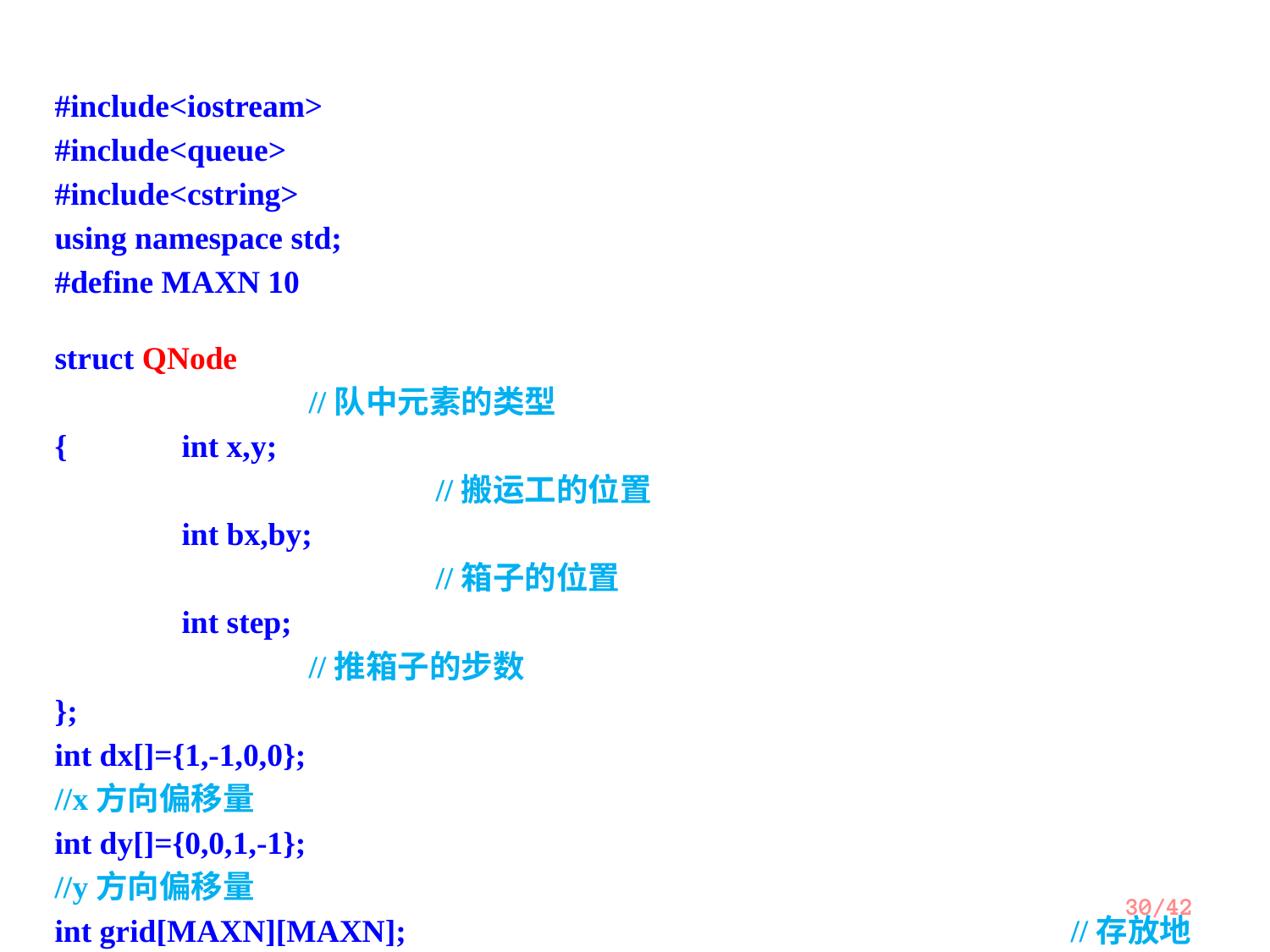

#include<iostream>
#include<queue>
#include<cstring>
using namespace std;
#define MAXN 10
struct QNode										//队中元素的类型
{	int x,y;											//搬运工的位置
	int bx,by;										//箱子的位置
	int step;										//推箱子的步数
};
int dx[]={1,-1,0,0};								//x方向偏移量
int dy[]={0,0,1,-1};								//y方向偏移量
int grid[MAXN][MAXN];						//存放地图
int n,m;
30/42